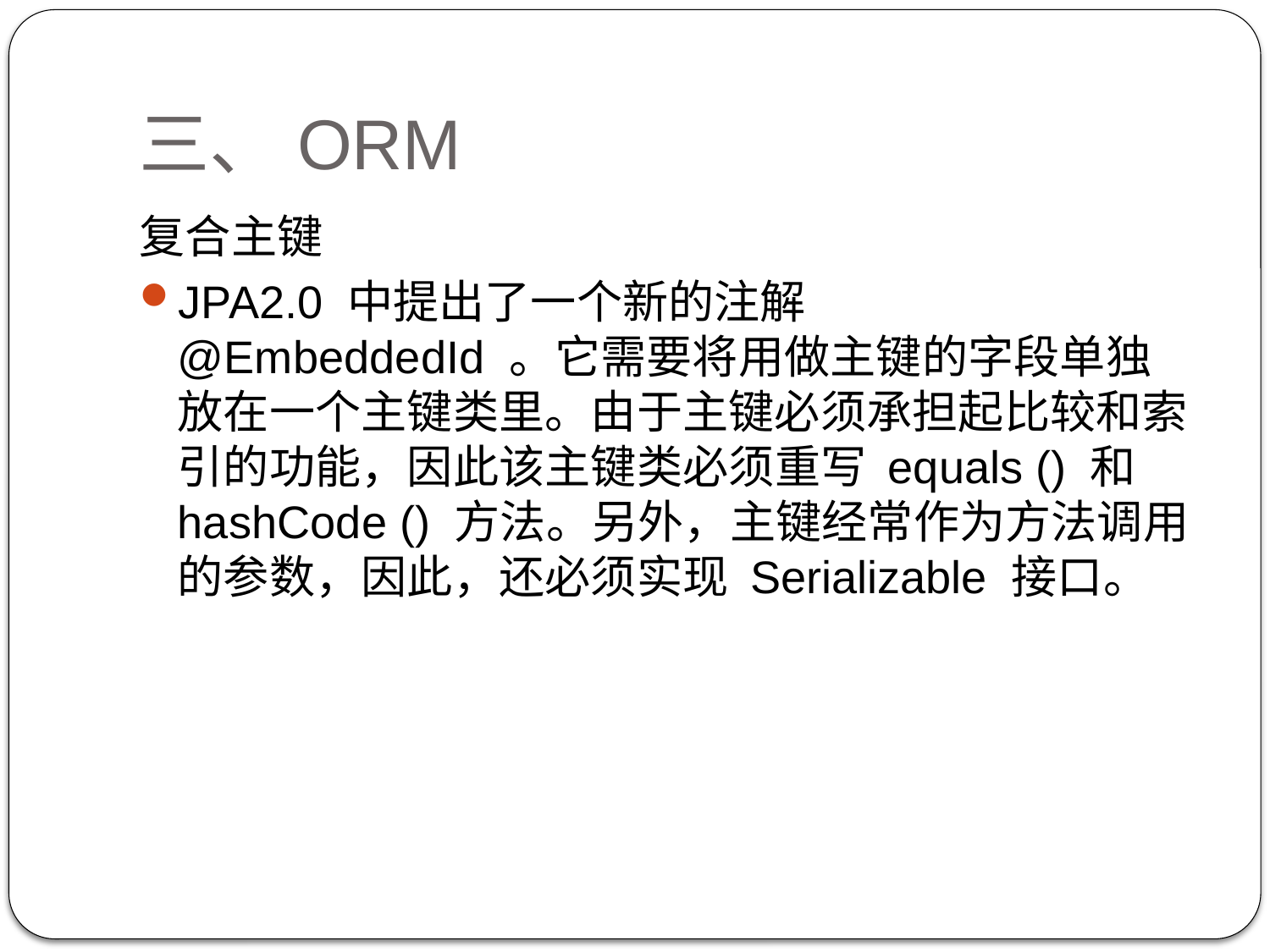

# 三、ORM
复合主键
JPA2.0 中提出了一个新的注解 @EmbeddedId 。它需要将用做主键的字段单独放在一个主键类里。由于主键必须承担起比较和索引的功能，因此该主键类必须重写 equals () 和 hashCode () 方法。另外，主键经常作为方法调用的参数，因此，还必须实现 Serializable 接口。